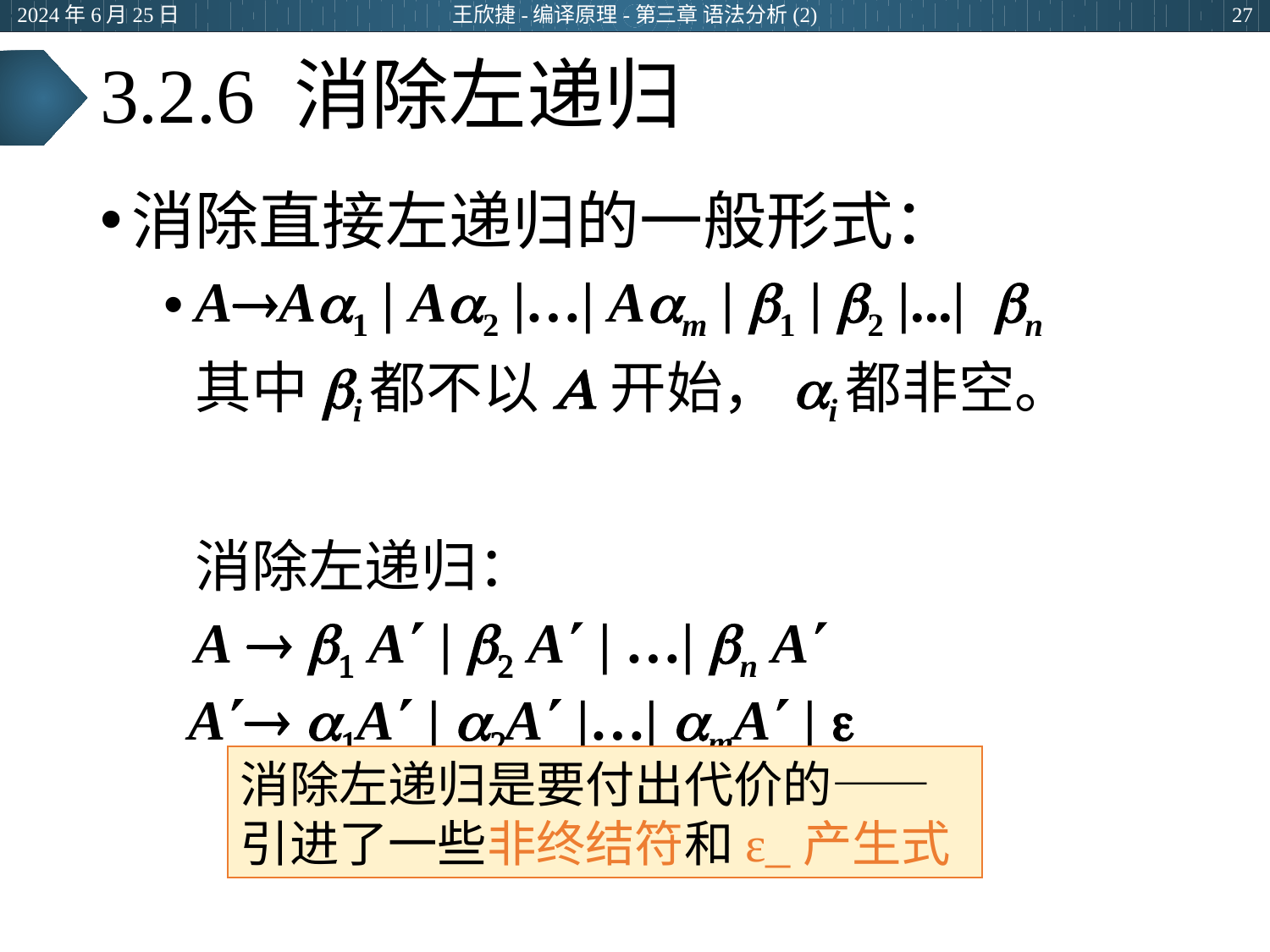

2024年6月25日
王欣捷-编译原理-第三章 语法分析(2)
27
# 3.2.6 消除左递归
消除直接左递归的一般形式：
A→Aα1 | Aα2 |…| Aαm | β1 | β2 |...| βn
其中βi都不以Α开始，αi都非空。

消除左递归：
A → β1 A′ | β2 A′ | …| βn A′
	    A′→ α1A′ | α2A′ |…| αmA′ | ε

消除左递归是要付出代价的——
引进了一些非终结符和ε_产生式